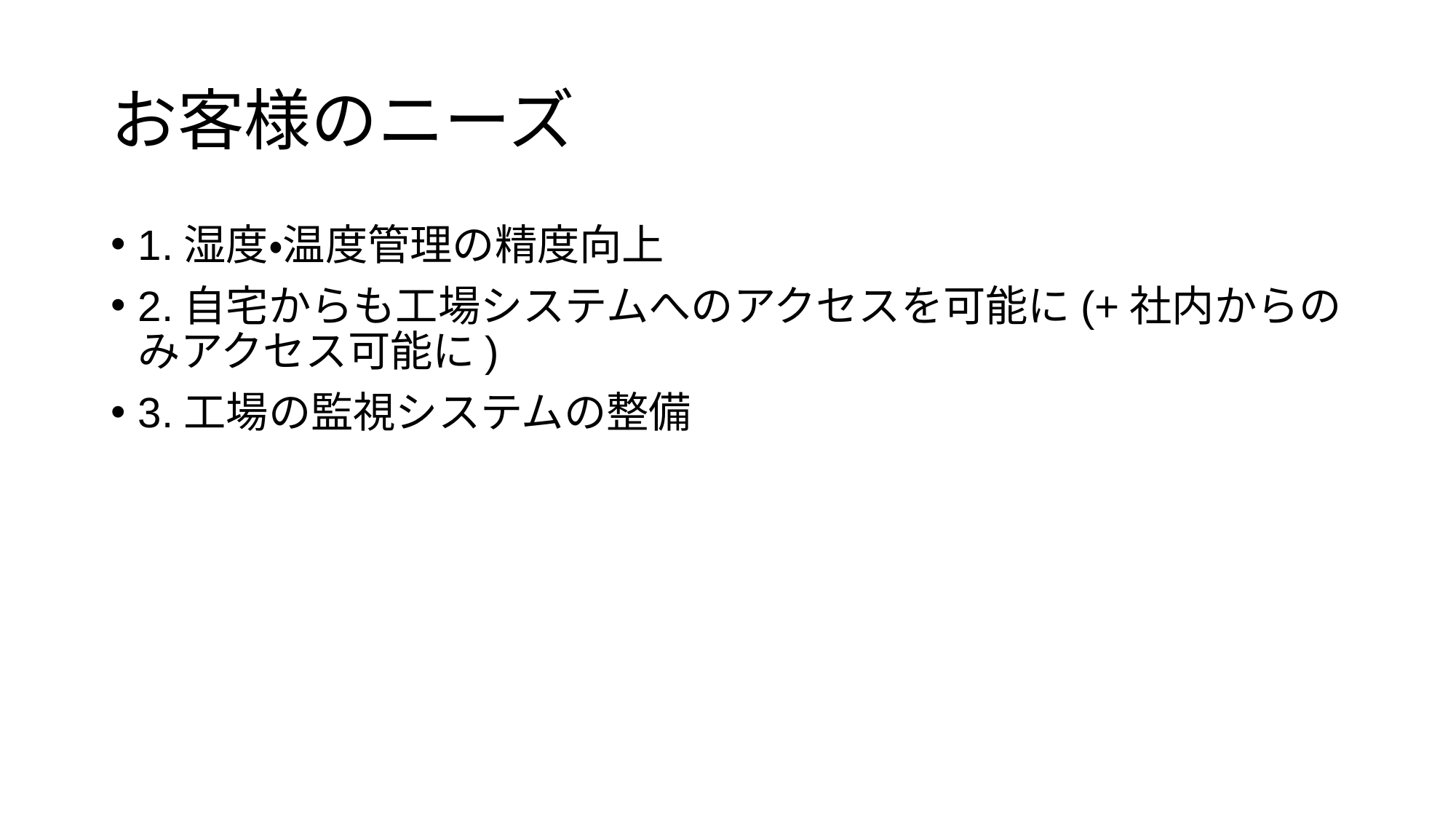

# お客様のニーズ
1.湿度・温度管理の精度向上
2.自宅からも工場システムへのアクセスを可能に(+社内からのみアクセス可能に)
3.工場の監視システムの整備